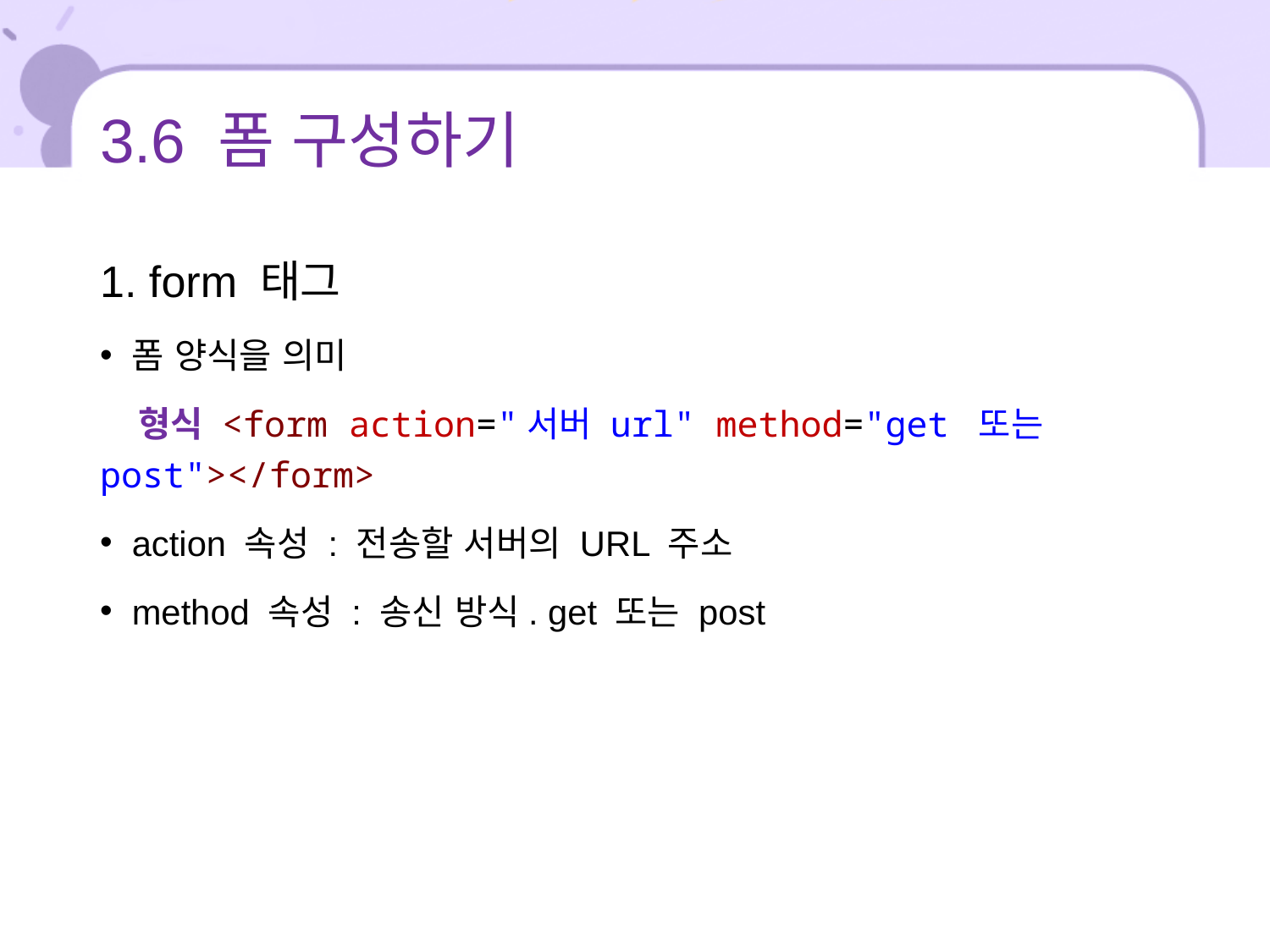

# 3.6 폼 구성하기
1. form 태그
폼 양식을 의미
   형식 <form action="서버 url" method="get 또는 post"></form>
action 속성 : 전송할 서버의 URL 주소
method 속성 : 송신 방식. get 또는 post